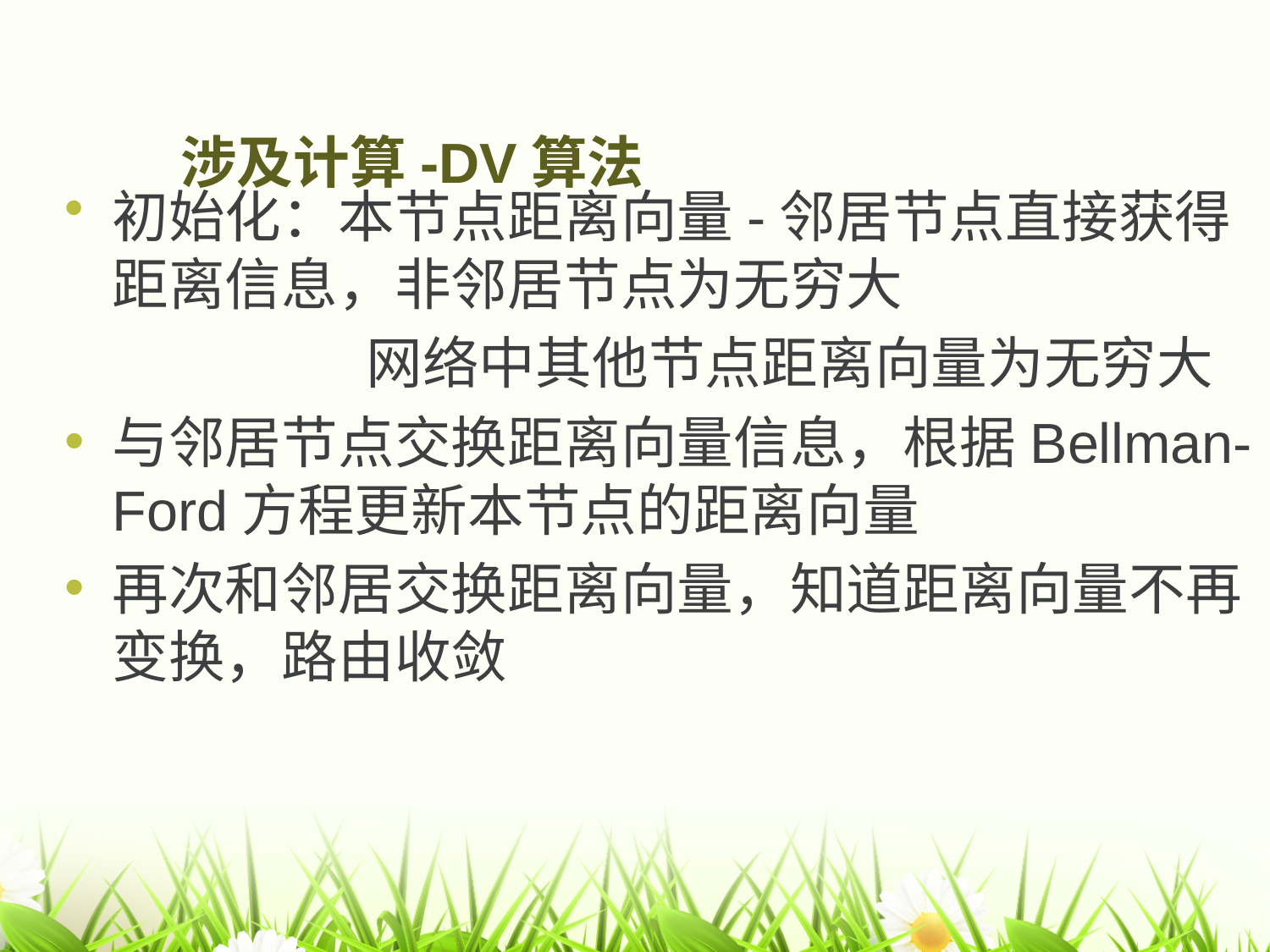

# 涉及计算-DV算法
初始化：本节点距离向量-邻居节点直接获得距离信息，非邻居节点为无穷大
			网络中其他节点距离向量为无穷大
与邻居节点交换距离向量信息，根据Bellman-Ford方程更新本节点的距离向量
再次和邻居交换距离向量，知道距离向量不再变换，路由收敛